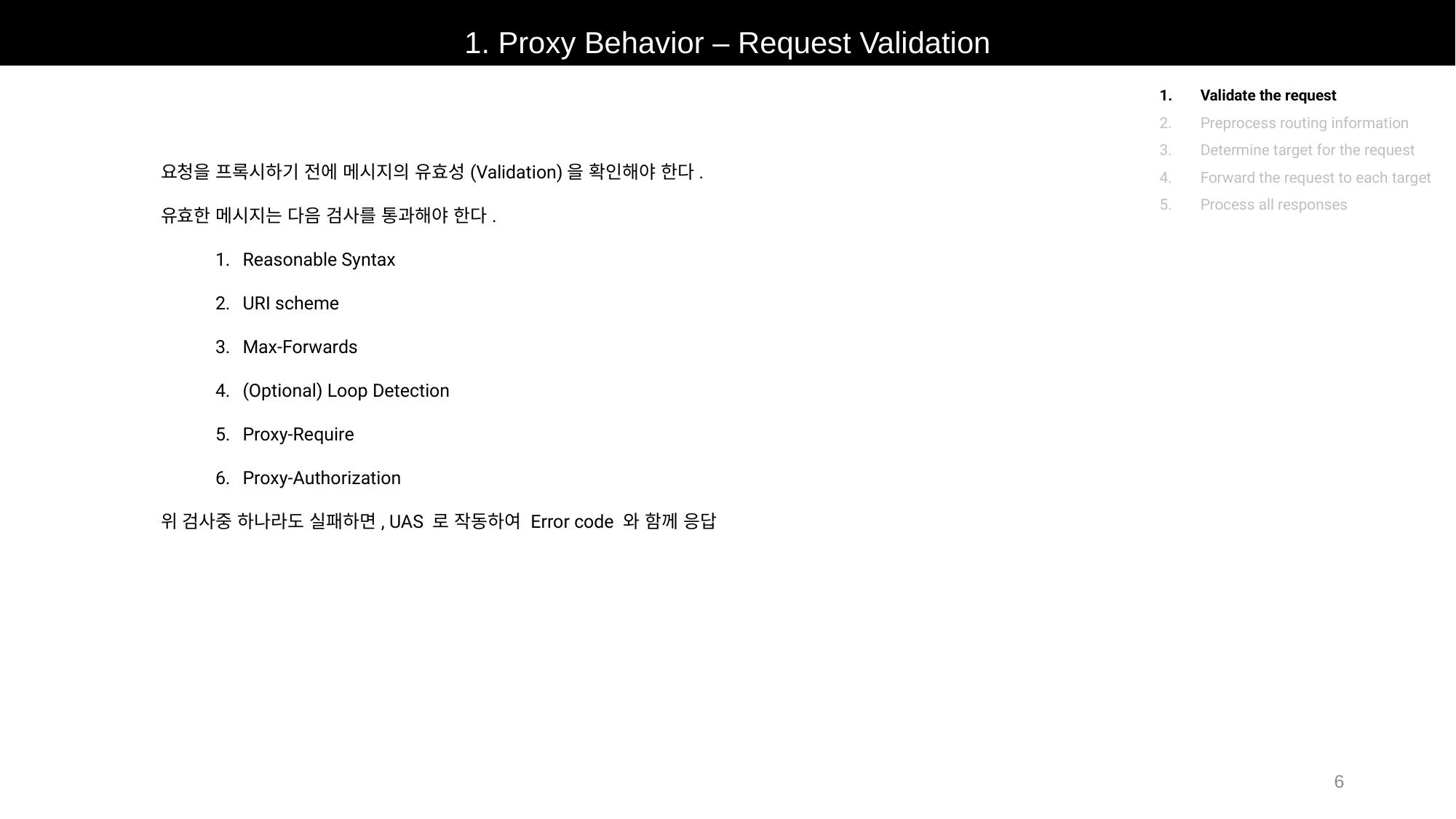

# 1. Proxy Behavior – Request Validation
Validate the request
Preprocess routing information
Determine target for the request
Forward the request to each target
Process all responses
요청을 프록시하기 전에 메시지의 유효성(Validation)을 확인해야 한다.
유효한 메시지는 다음 검사를 통과해야 한다.
Reasonable Syntax
URI scheme
Max-Forwards
(Optional) Loop Detection
Proxy-Require
Proxy-Authorization
위 검사중 하나라도 실패하면, UAS 로 작동하여 Error code 와 함께 응답
6